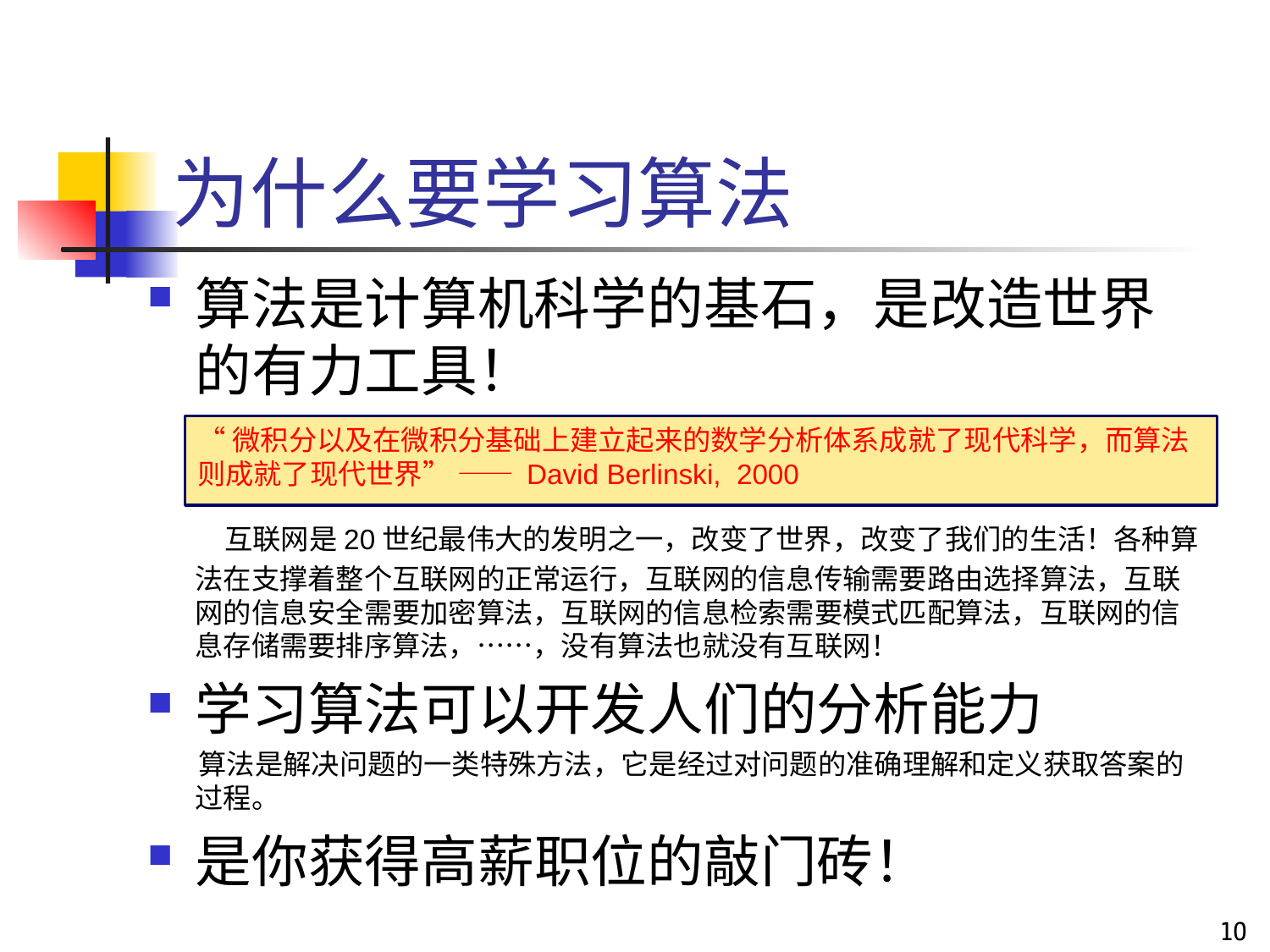

# 为什么要学习算法
算法是计算机科学的基石，是改造世界的有力工具！

     互联网是20世纪最伟大的发明之一，改变了世界，改变了我们的生活！各种算法在支撑着整个互联网的正常运行，互联网的信息传输需要路由选择算法，互联网的信息安全需要加密算法，互联网的信息检索需要模式匹配算法，互联网的信息存储需要排序算法，……，没有算法也就没有互联网！
学习算法可以开发人们的分析能力
       算法是解决问题的一类特殊方法，它是经过对问题的准确理解和定义获取答案的过程。
是你获得高薪职位的敲门砖！
“微积分以及在微积分基础上建立起来的数学分析体系成就了现代科学，而算法则成就了现代世界” —— David Berlinski,  2000

10